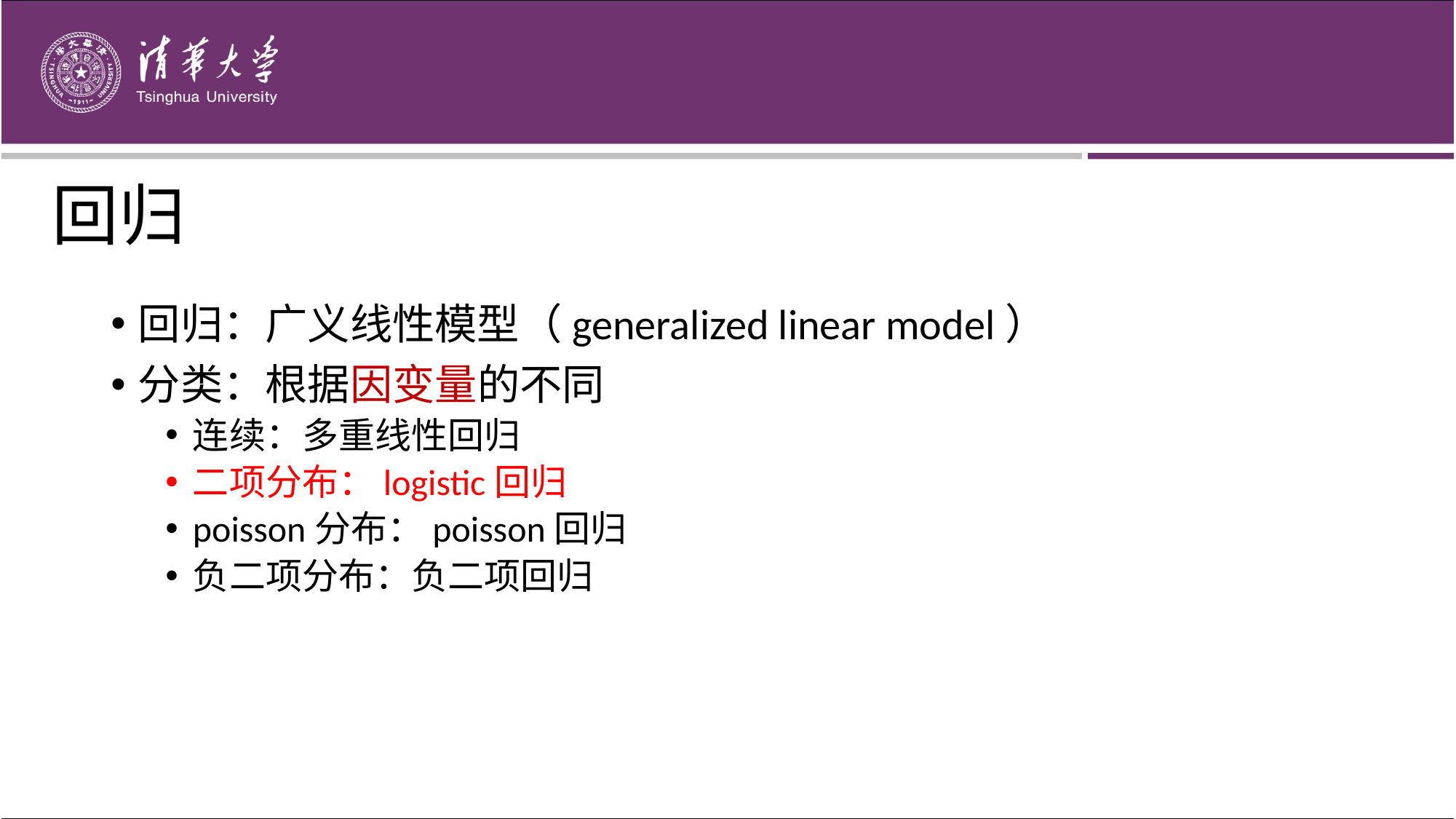

回归
回归：广义线性模型（generalized linear model）
分类：根据因变量的不同
连续：多重线性回归
二项分布：logistic回归
poisson分布：poisson回归
负二项分布：负二项回归